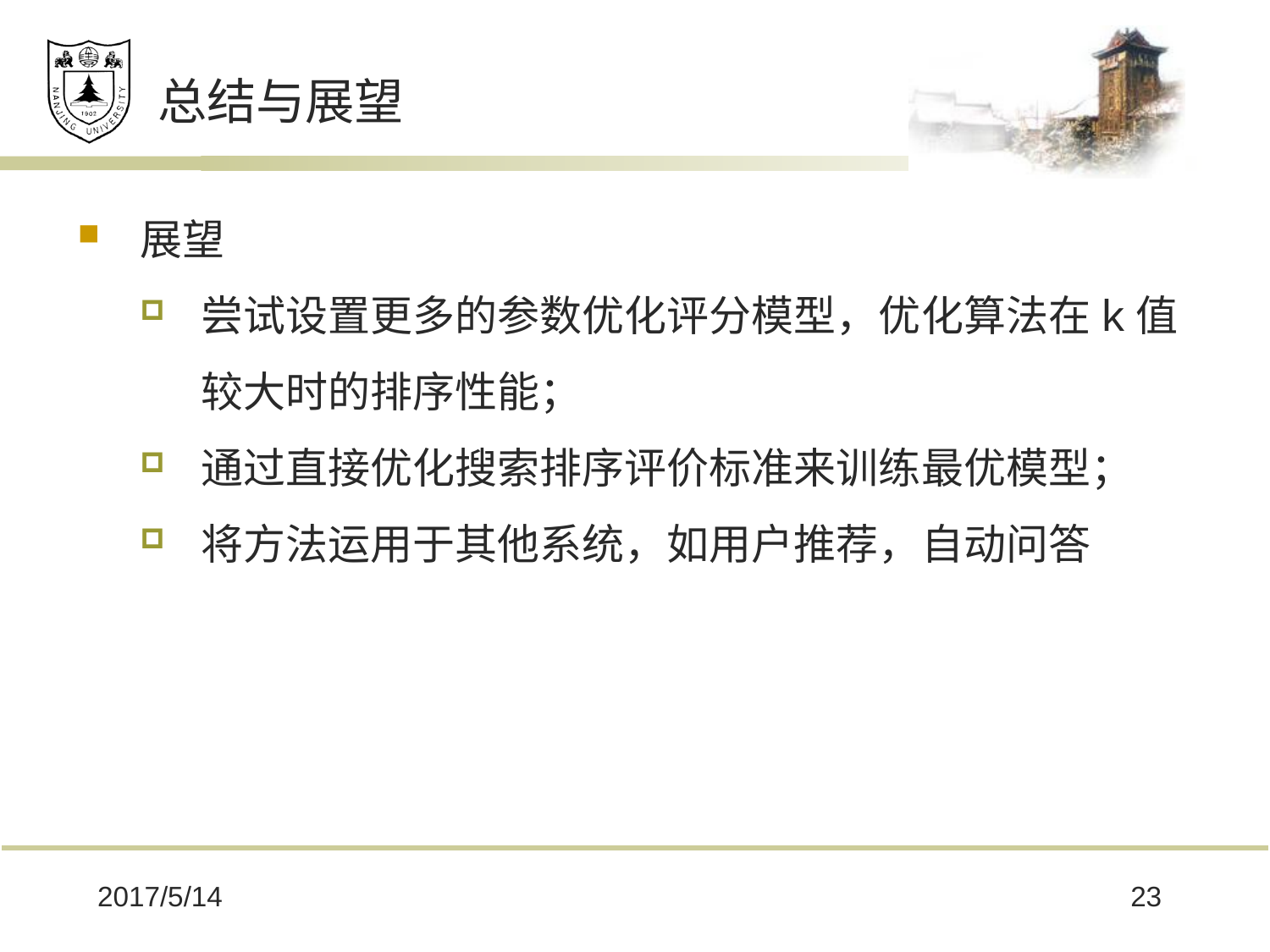

# 总结与展望
展望
尝试设置更多的参数优化评分模型，优化算法在k值较大时的排序性能；
通过直接优化搜索排序评价标准来训练最优模型；
将方法运用于其他系统，如用户推荐，自动问答
2017/5/14
23